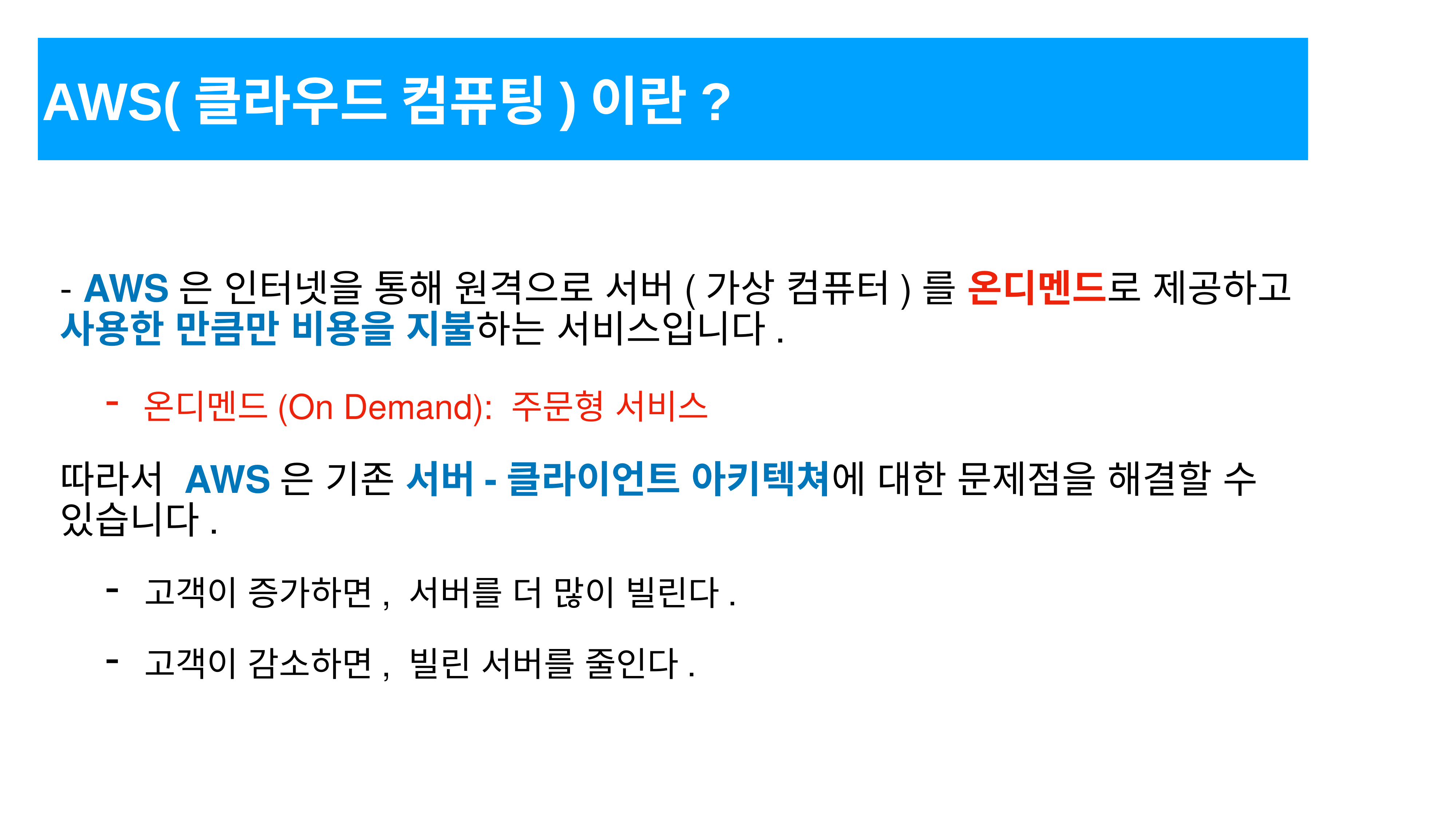

AWS(클라우드 컴퓨팅)이란?
- AWS은 인터넷을 통해 원격으로 서버(가상 컴퓨터)를 온디멘드로 제공하고 사용한 만큼만 비용을 지불하는 서비스입니다.
온디멘드(On Demand): 주문형 서비스
따라서 AWS은 기존 서버-클라이언트 아키텍쳐에 대한 문제점을 해결할 수 있습니다.
고객이 증가하면, 서버를 더 많이 빌린다.
고객이 감소하면, 빌린 서버를 줄인다.